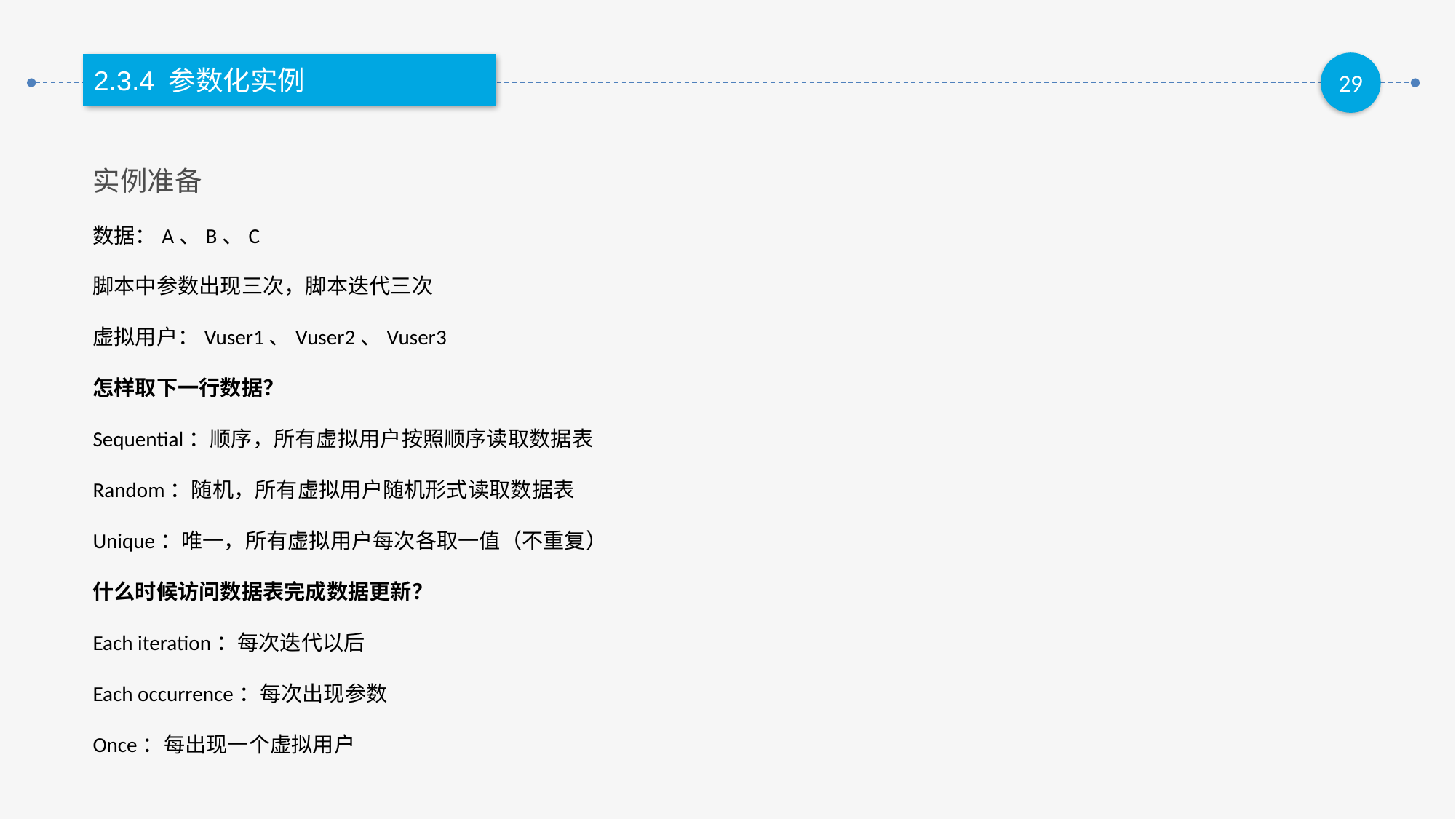

2.3.4 参数化实例
实例准备
数据：A、B、C
脚本中参数出现三次，脚本迭代三次
虚拟用户：Vuser1、Vuser2、Vuser3
怎样取下一行数据？
Sequential：顺序，所有虚拟用户按照顺序读取数据表
Random：随机，所有虚拟用户随机形式读取数据表
Unique：唯一，所有虚拟用户每次各取一值（不重复）
什么时候访问数据表完成数据更新？
Each iteration：每次迭代以后
Each occurrence：每次出现参数
Once：每出现一个虚拟用户